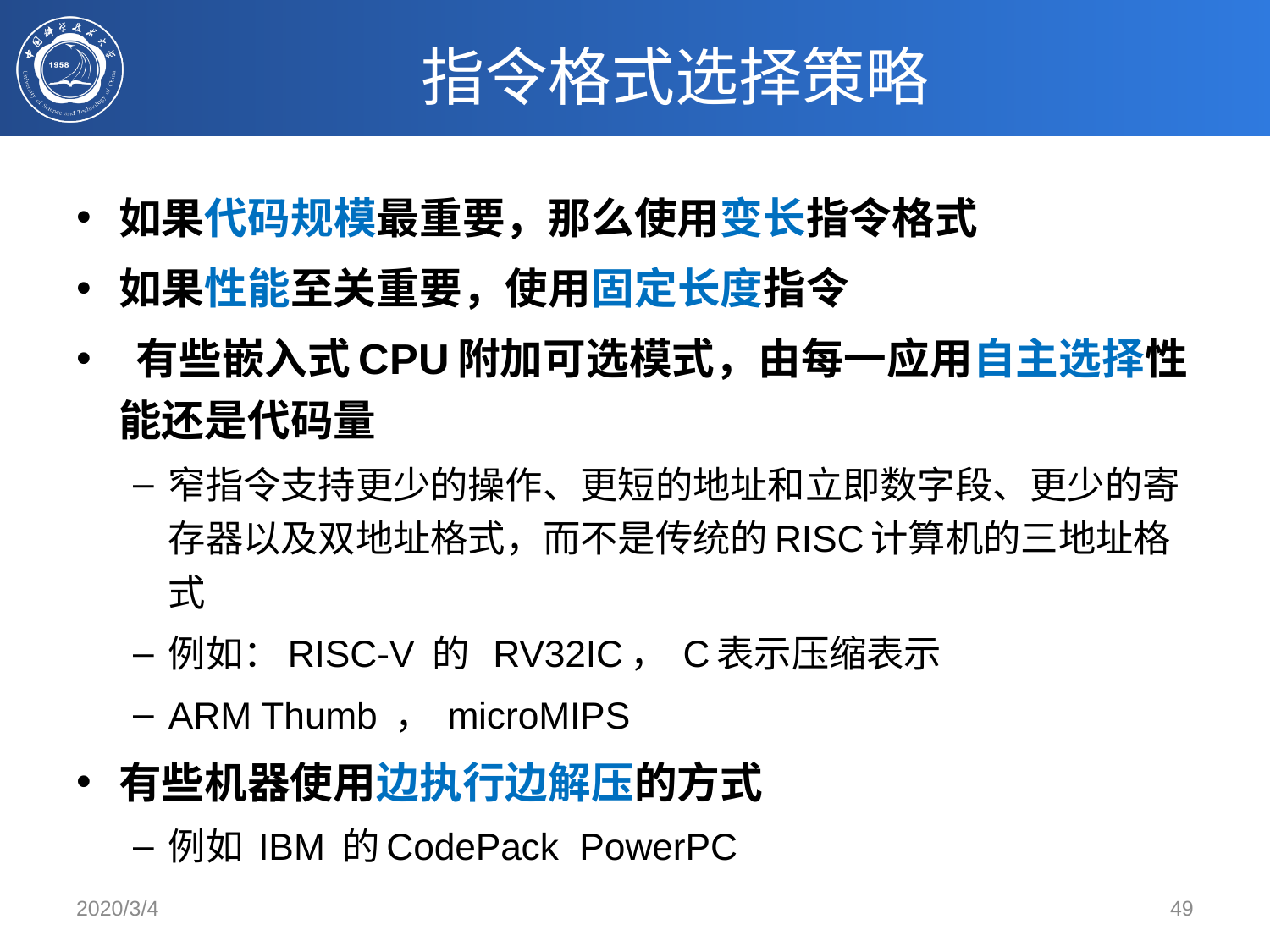

# 指令格式选择策略
如果代码规模最重要，那么使用变长指令格式
如果性能至关重要，使用固定长度指令
 有些嵌入式CPU附加可选模式，由每一应用自主选择性能还是代码量
窄指令支持更少的操作、更短的地址和立即数字段、更少的寄存器以及双地址格式，而不是传统的RISC计算机的三地址格式
例如：RISC-V 的  RV32IC， C表示压缩表示
ARM Thumb ， microMIPS
有些机器使用边执行边解压的方式
例如 IBM 的CodePack  PowerPC

2020/3/4
49